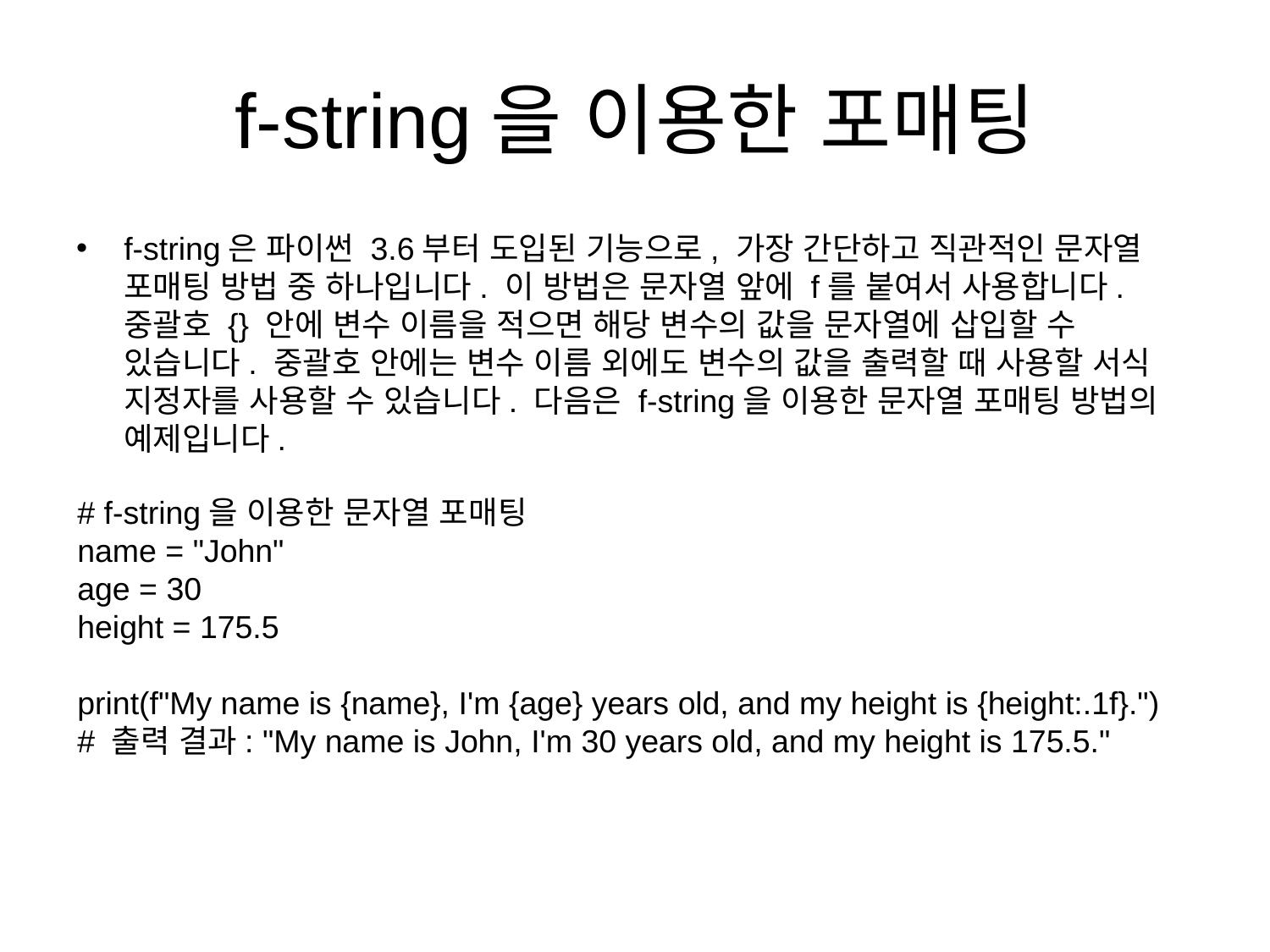

# f-string을 이용한 포매팅
f-string은 파이썬 3.6부터 도입된 기능으로, 가장 간단하고 직관적인 문자열 포매팅 방법 중 하나입니다. 이 방법은 문자열 앞에 f를 붙여서 사용합니다. 중괄호 {} 안에 변수 이름을 적으면 해당 변수의 값을 문자열에 삽입할 수 있습니다. 중괄호 안에는 변수 이름 외에도 변수의 값을 출력할 때 사용할 서식 지정자를 사용할 수 있습니다. 다음은 f-string을 이용한 문자열 포매팅 방법의 예제입니다.
# f-string을 이용한 문자열 포매팅
name = "John"
age = 30
height = 175.5

print(f"My name is {name}, I'm {age} years old, and my height is {height:.1f}.")
# 출력 결과: "My name is John, I'm 30 years old, and my height is 175.5."